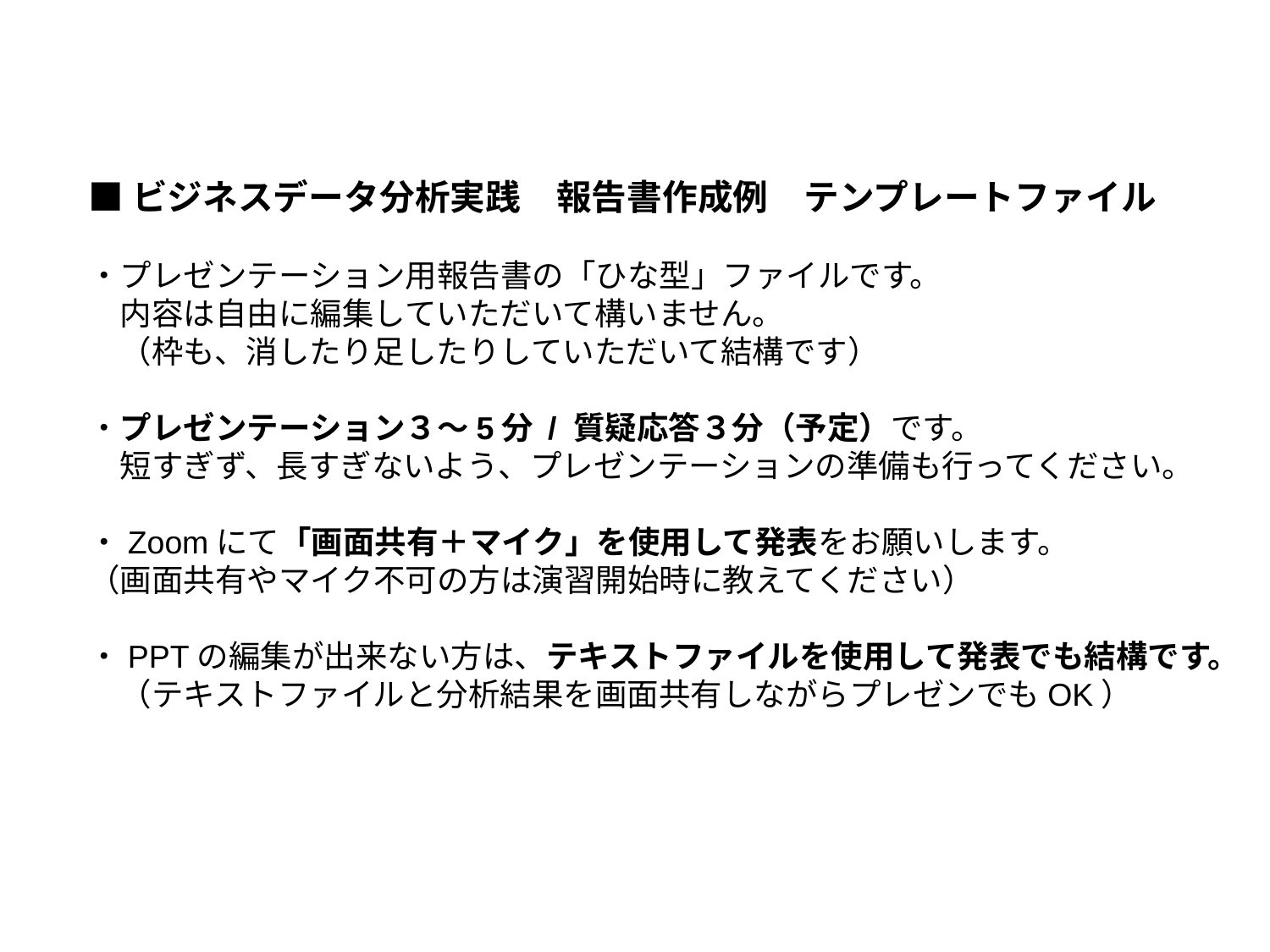

■ビジネスデータ分析実践　報告書作成例　テンプレートファイル

・プレゼンテーション用報告書の「ひな型」ファイルです。
　内容は自由に編集していただいて構いません。
　（枠も、消したり足したりしていただいて結構です）

・プレゼンテーション３～5分 / 質疑応答３分（予定）です。
　短すぎず、長すぎないよう、プレゼンテーションの準備も行ってください。

・Zoomにて「画面共有＋マイク」を使用して発表をお願いします。
（画面共有やマイク不可の方は演習開始時に教えてください）

・PPTの編集が出来ない方は、テキストファイルを使用して発表でも結構です。
　（テキストファイルと分析結果を画面共有しながらプレゼンでもOK）